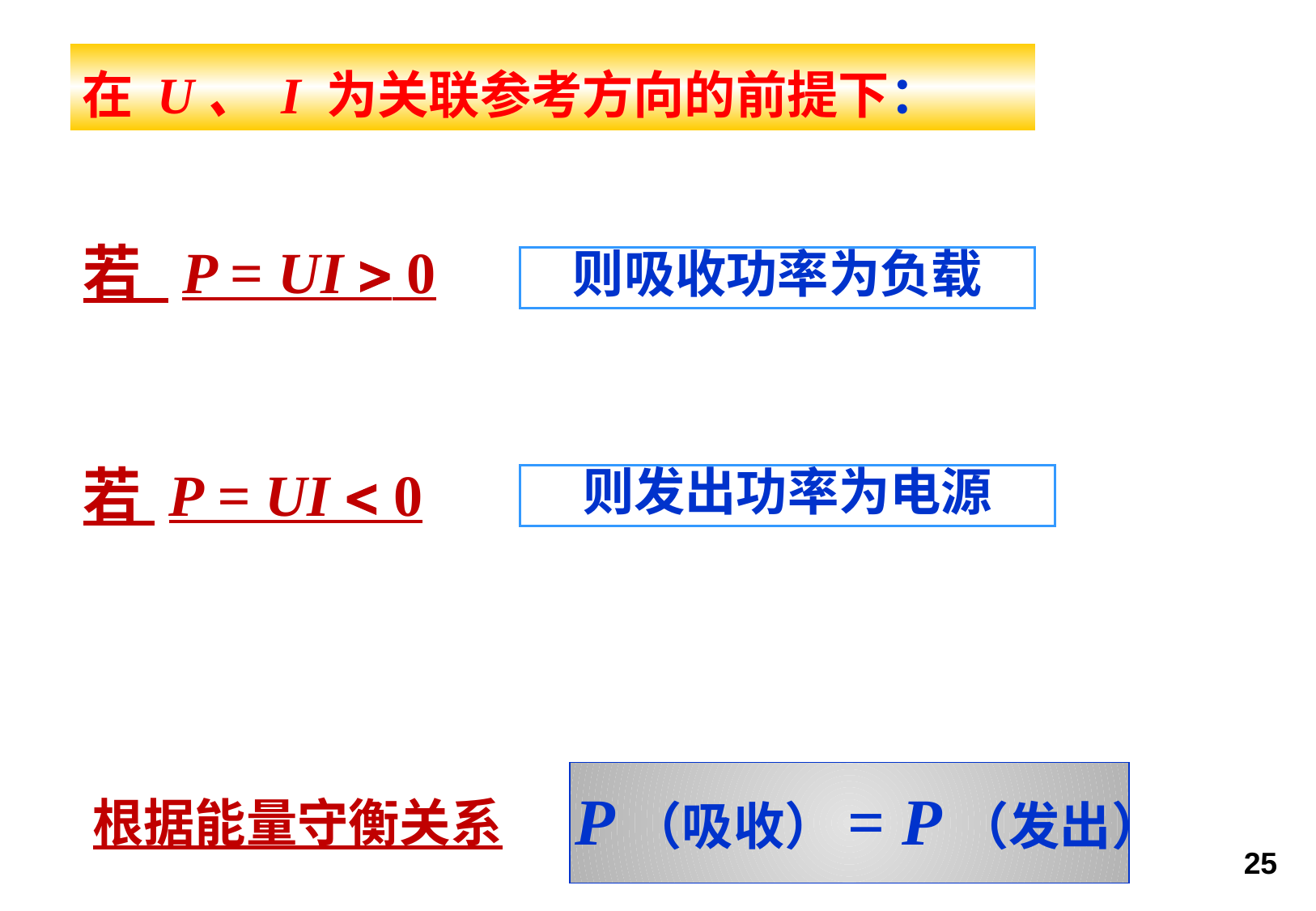

在 U、 I 为关联参考方向的前提下：
若  P = UI > 0
则吸收功率为负载
若 P = UI < 0
则发出功率为电源

P（吸收）= P（发出）
根据能量守衡关系